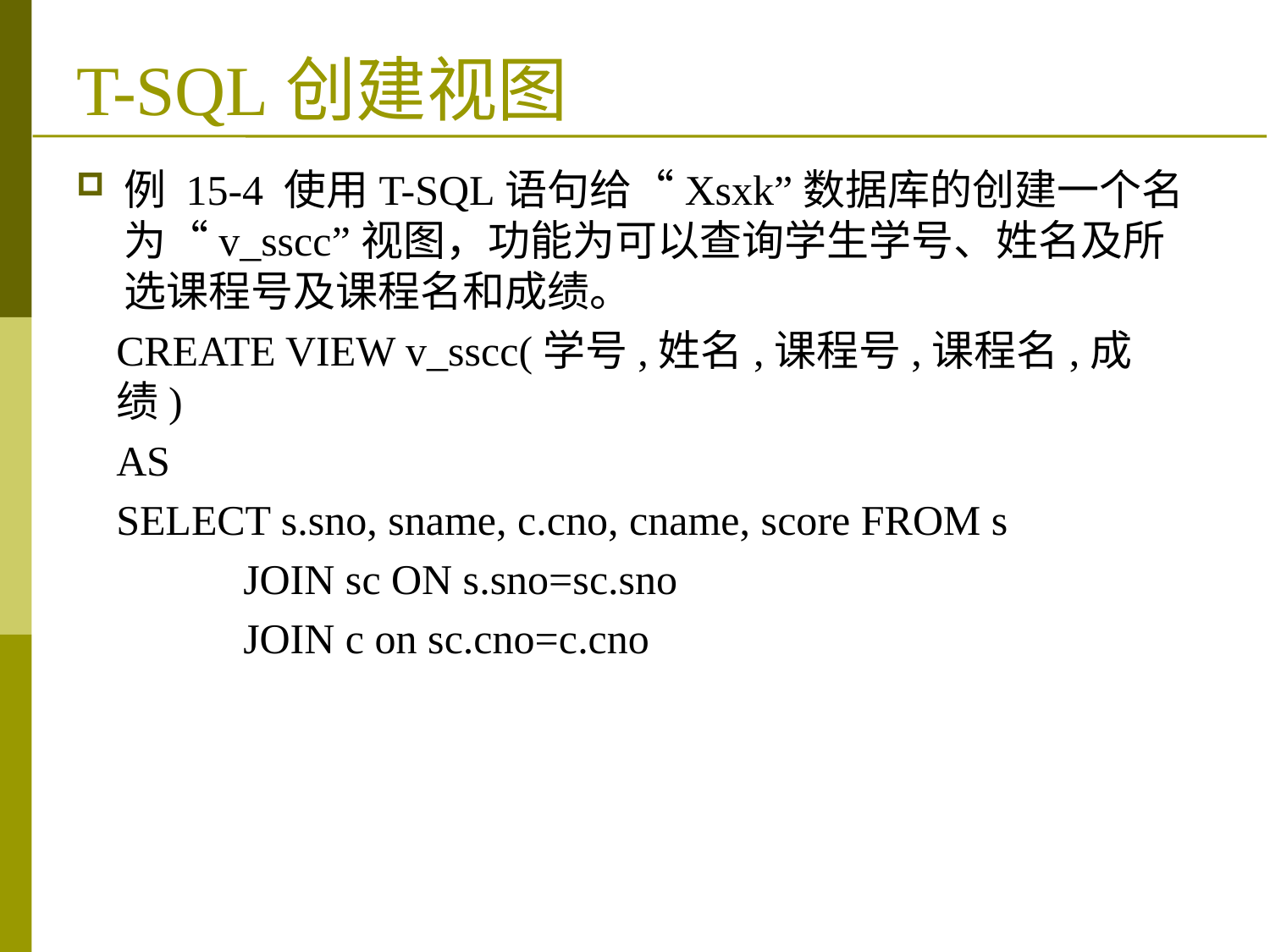

# T-SQL创建视图
例 15‑4 使用T-SQL语句给“Xsxk”数据库的创建一个名为“v_sscc”视图，功能为可以查询学生学号、姓名及所选课程号及课程名和成绩。
CREATE VIEW v_sscc(学号,姓名,课程号,课程名,成绩)
AS
SELECT s.sno, sname, c.cno, cname, score FROM s
	JOIN sc ON s.sno=sc.sno
	JOIN c on sc.cno=c.cno